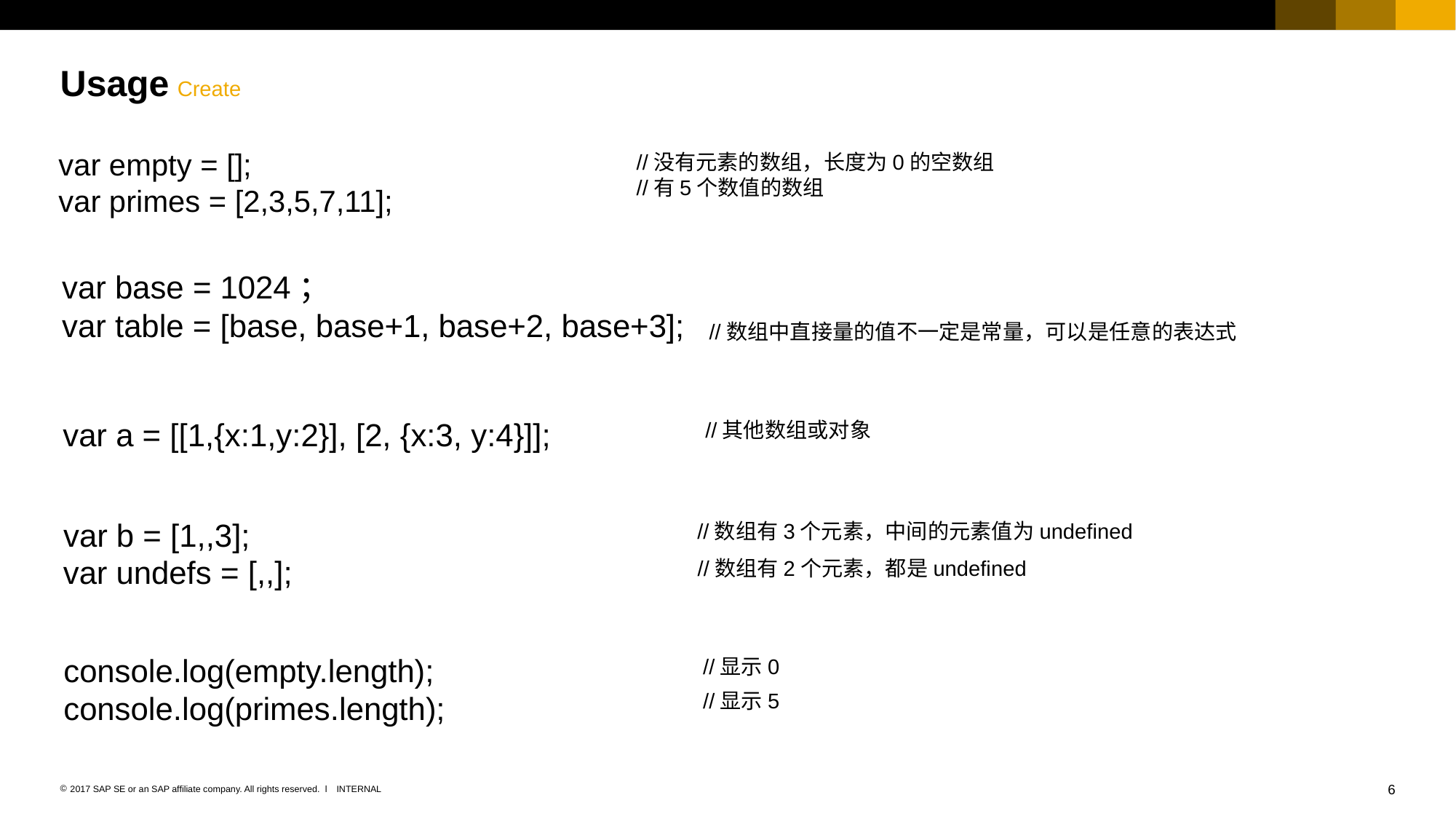

# Usage
Create
var empty = [];
var primes = [2,3,5,7,11];
//没有元素的数组，长度为0的空数组
//有5个数值的数组
var base = 1024；
var table = [base, base+1, base+2, base+3];
//数组中直接量的值不一定是常量，可以是任意的表达式
var a = [[1,{x:1,y:2}], [2, {x:3, y:4}]];
//其他数组或对象
var b = [1,,3];
//数组有3个元素，中间的元素值为undefined
var undefs = [,,];
//数组有2个元素，都是undefined
console.log(empty.length);
console.log(primes.length);
//显示0
//显示5
6